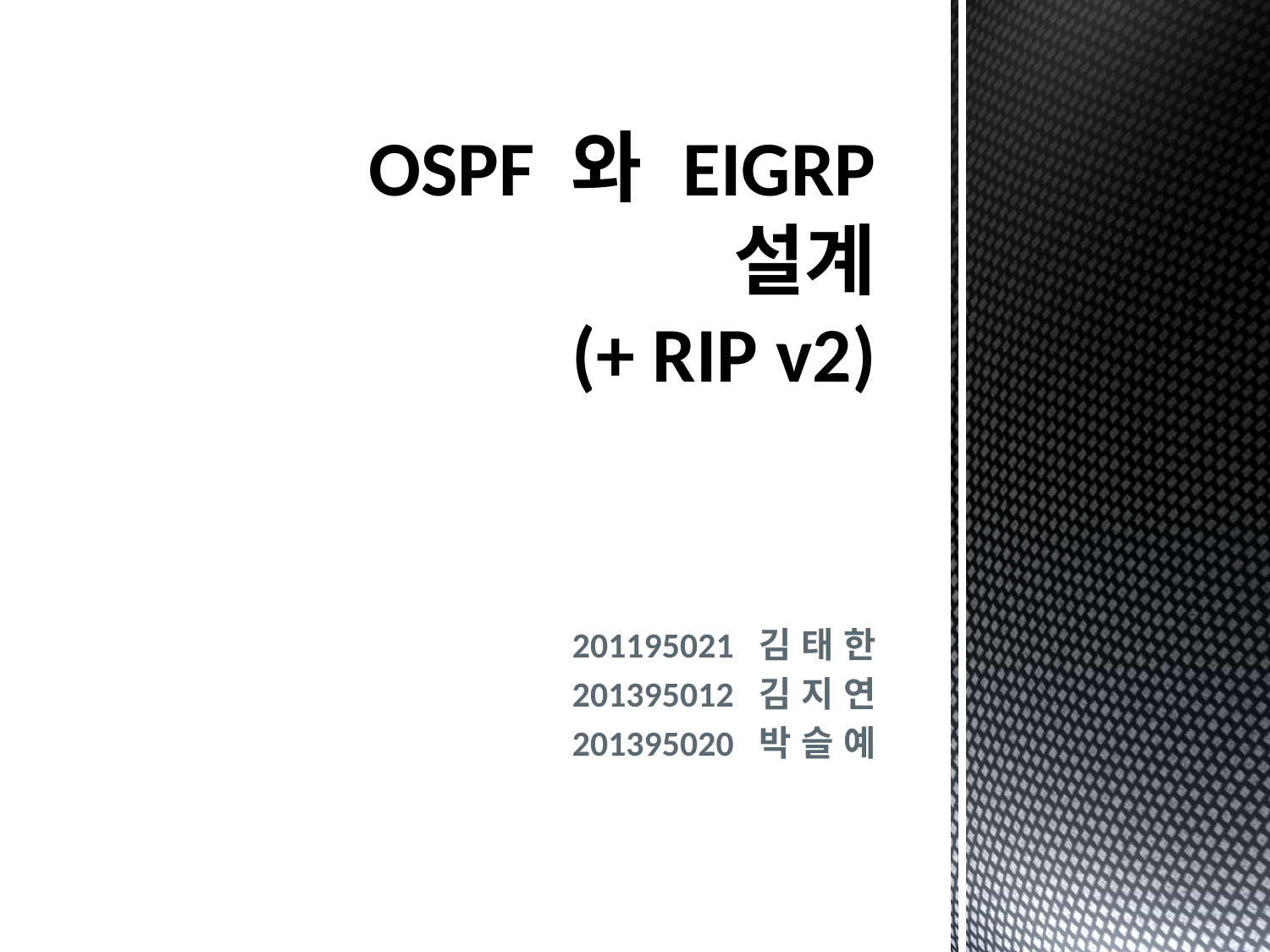

# OSPF 와 EIGRP 설계 (+ RIP v2)
201195021  김 태 한
201395012  김 지 연
201395020  박 슬 예